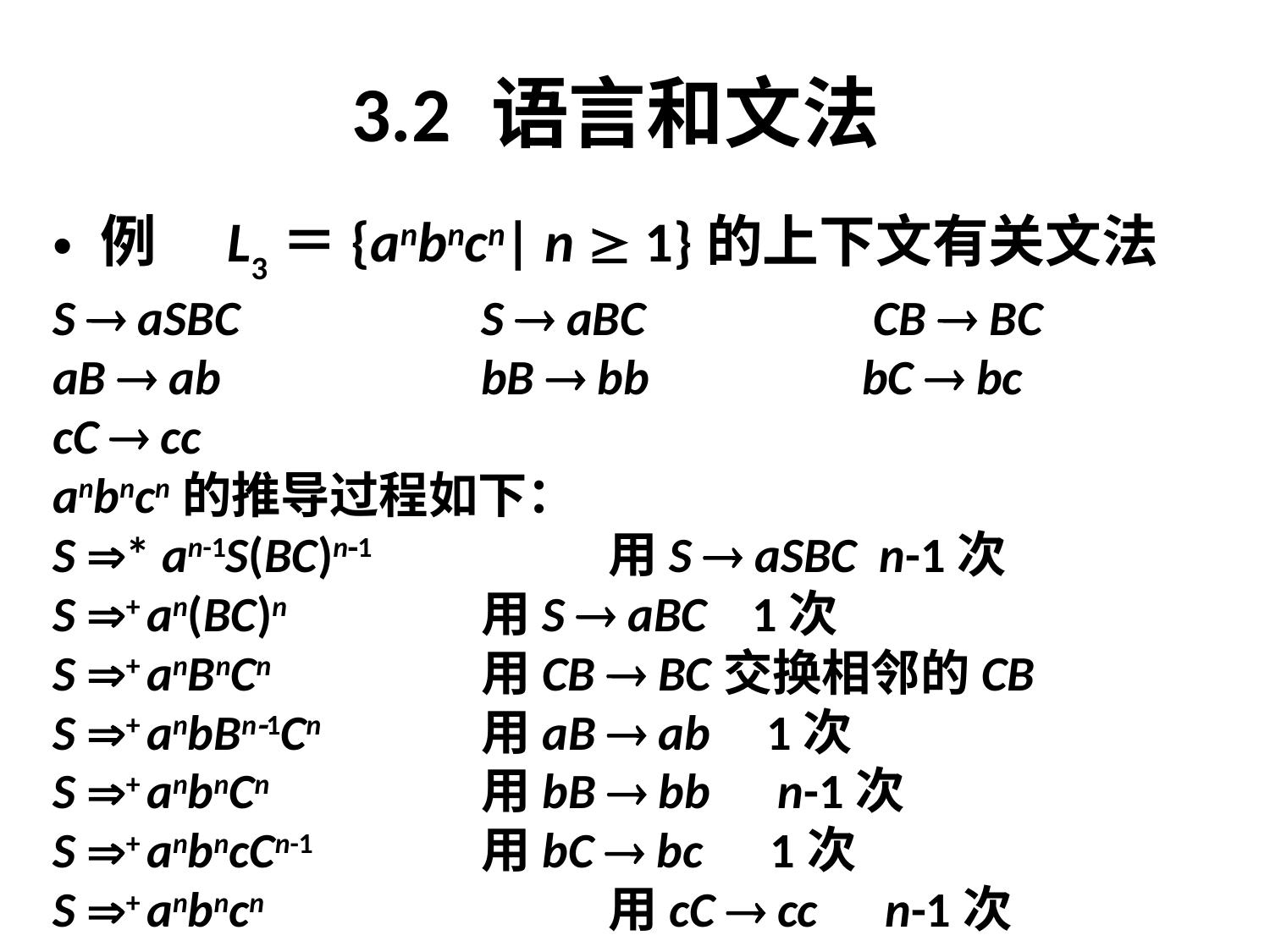

# 3.2 语言和文法
例	L3＝{anbncn| n ≥ 1}的上下文有关文法
S → aSBC 	 	S → aBC 		 CB → BC
aB → ab 		bB → bb		bC → bc
cC → cc
anbncn的推导过程如下：
S ⇒* an-1S(BC)n−1		用S → aSBC  n-1次
S ⇒+ an(BC)n 		用S → aBC    1次
S ⇒+ anBnCn		用CB → BC交换相邻的CB
S ⇒+ anbBn−1Cn		用aB → ab     1次
S ⇒+ anbnCn 		用bB → bb      n-1次
S ⇒+ anbncCn-1		用bC → bc      1次
S ⇒+ anbncn			用cC → cc      n-1次